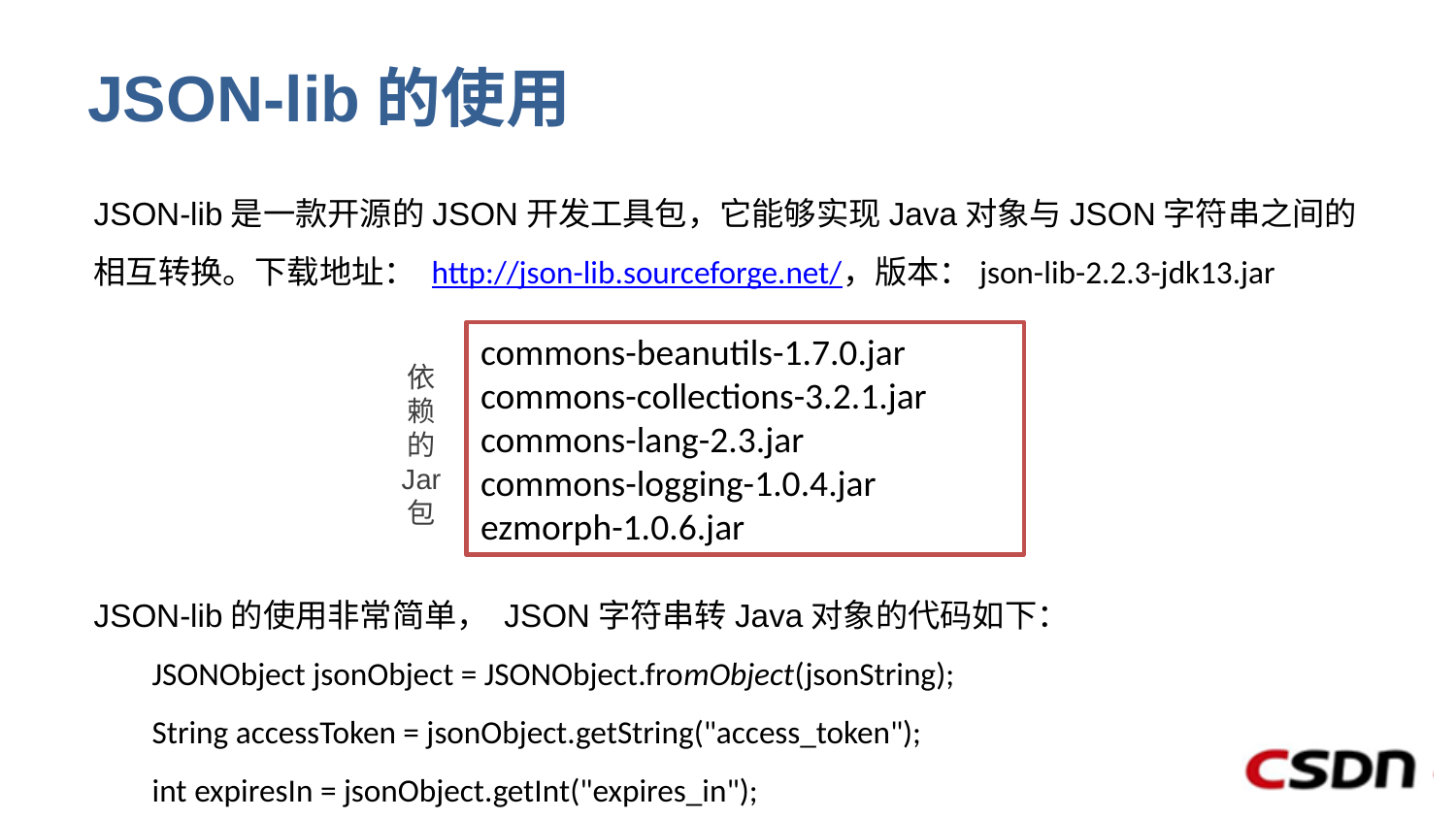

# JSON-lib的使用
JSON-lib是一款开源的JSON开发工具包，它能够实现Java对象与JSON字符串之间的相互转换。下载地址： http://json-lib.sourceforge.net/，版本：json-lib-2.2.3-jdk13.jar
commons-beanutils-1.7.0.jar
commons-collections-3.2.1.jar
commons-lang-2.3.jar
commons-logging-1.0.4.jar
ezmorph-1.0.6.jar
依
赖
的
Jar
包
JSON-lib的使用非常简单， JSON字符串转Java对象的代码如下：
        JSONObject jsonObject = JSONObject.fromObject(jsonString);
        String accessToken = jsonObject.getString("access_token");
        int expiresIn = jsonObject.getInt("expires_in");